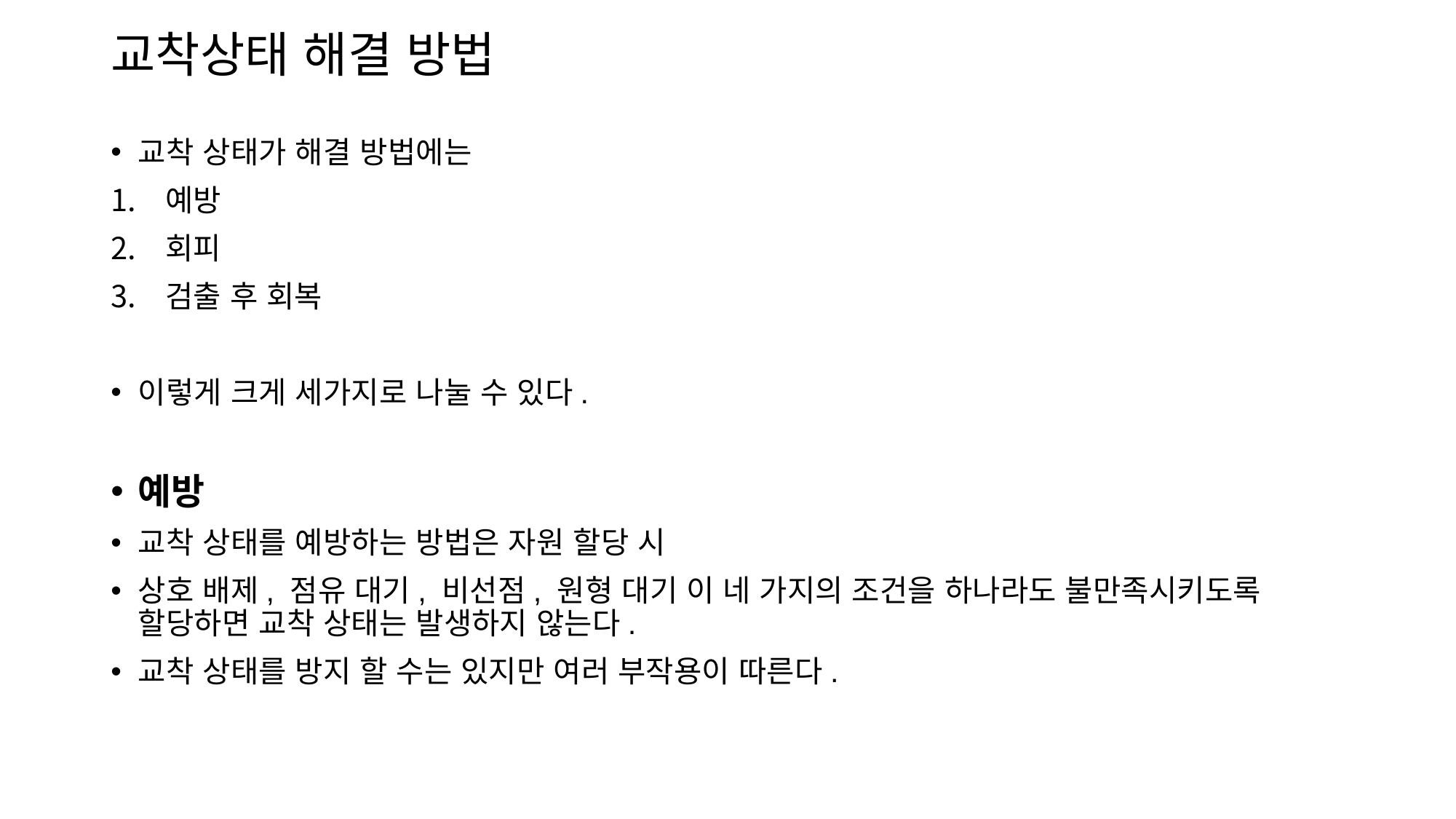

# 교착상태 해결 방법
교착 상태가 해결 방법에는
예방
회피
검출 후 회복

이렇게 크게 세가지로 나눌 수 있다.

예방
교착 상태를 예방하는 방법은 자원 할당 시
상호 배제, 점유 대기, 비선점, 원형 대기 이 네 가지의 조건을 하나라도 불만족시키도록 할당하면 교착 상태는 발생하지 않는다.
교착 상태를 방지 할 수는 있지만 여러 부작용이 따른다.